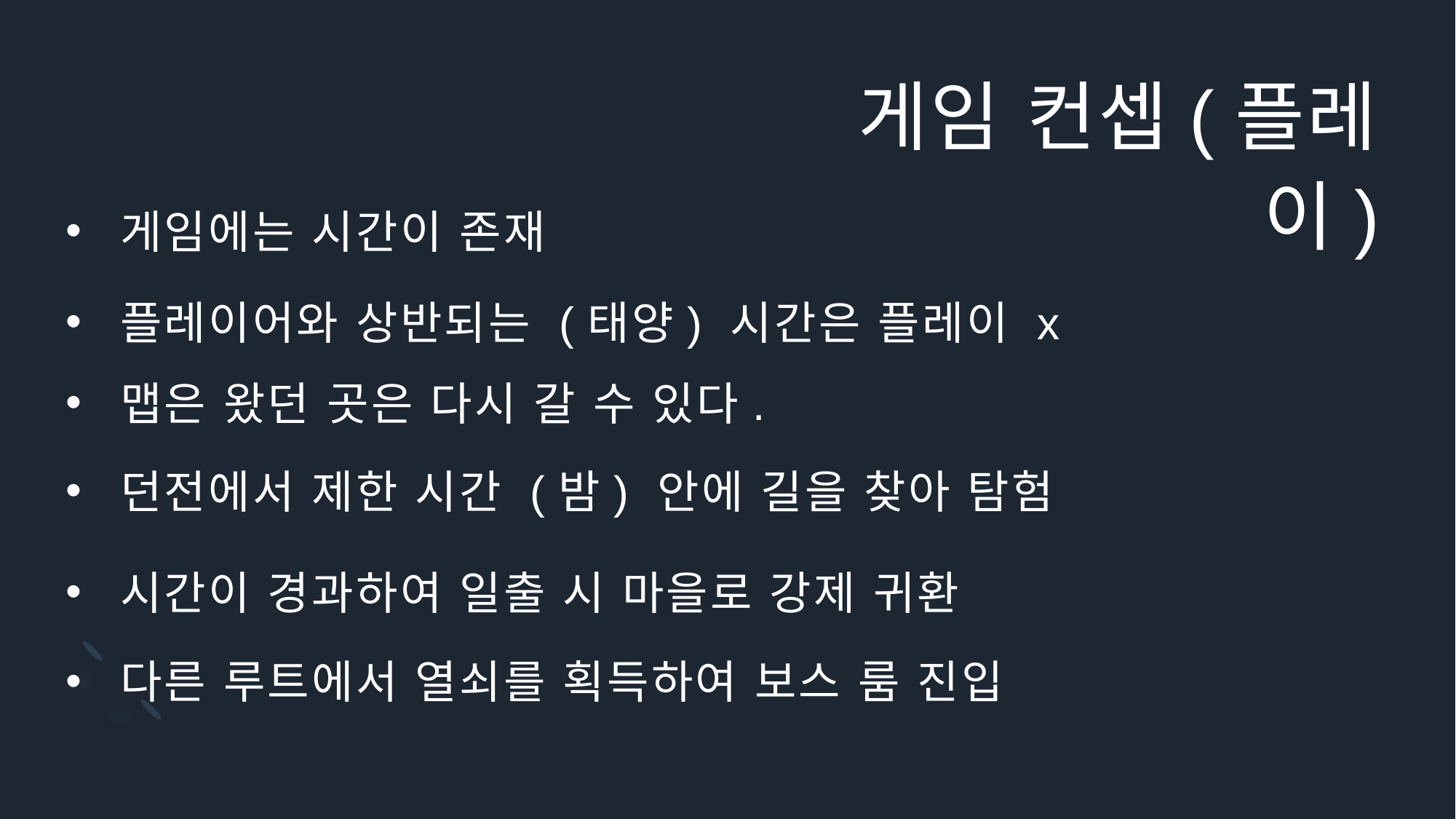

게임 컨셉(플레이)
게임에는 시간이 존재
플레이어와 상반되는 (태양) 시간은 플레이 x
맵은 왔던 곳은 다시 갈 수 있다.
던전에서 제한 시간 (밤) 안에 길을 찾아 탐험
시간이 경과하여 일출 시 마을로 강제 귀환
다른 루트에서 열쇠를 획득하여 보스 룸 진입